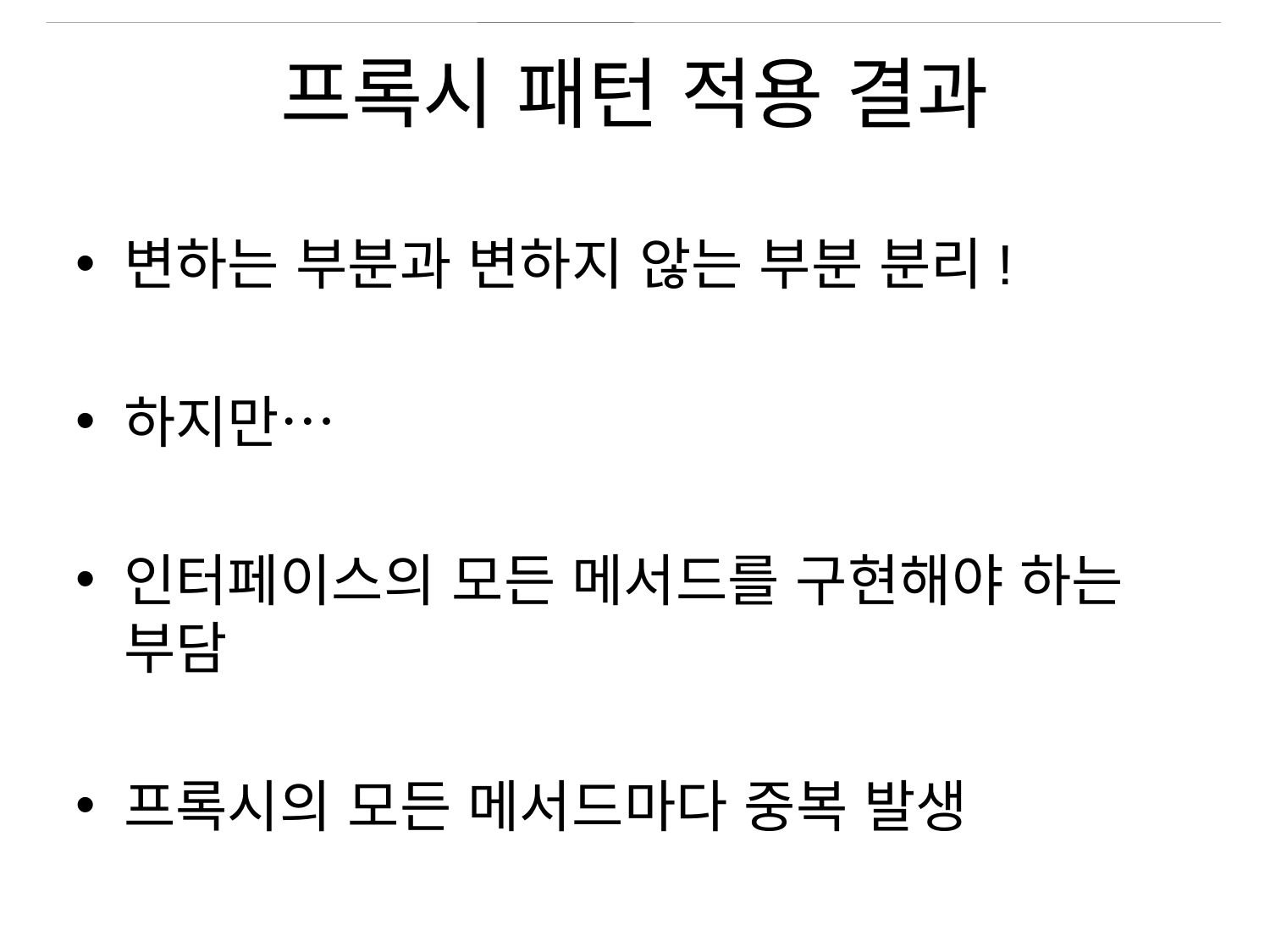

# 프록시 패턴 적용 결과
변하는 부분과 변하지 않는 부분 분리!

하지만…

인터페이스의 모든 메서드를 구현해야 하는 부담

프록시의 모든 메서드마다 중복 발생